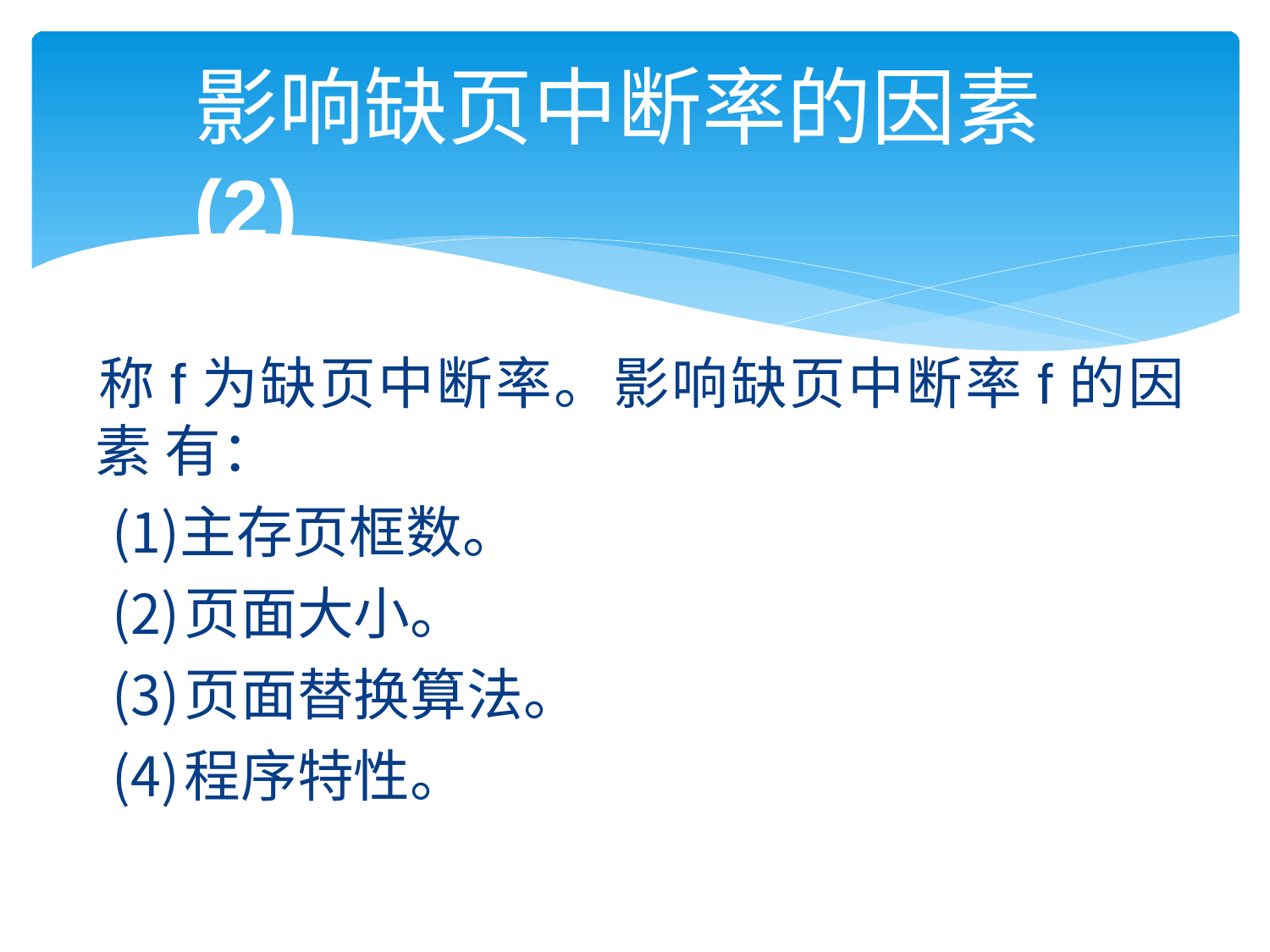

# 影响缺页中断率的因素(2)
称f为缺页中断率。影响缺页中断率f的因素 有：
主存页框数。
页面大小。
页面替换算法。
程序特性。